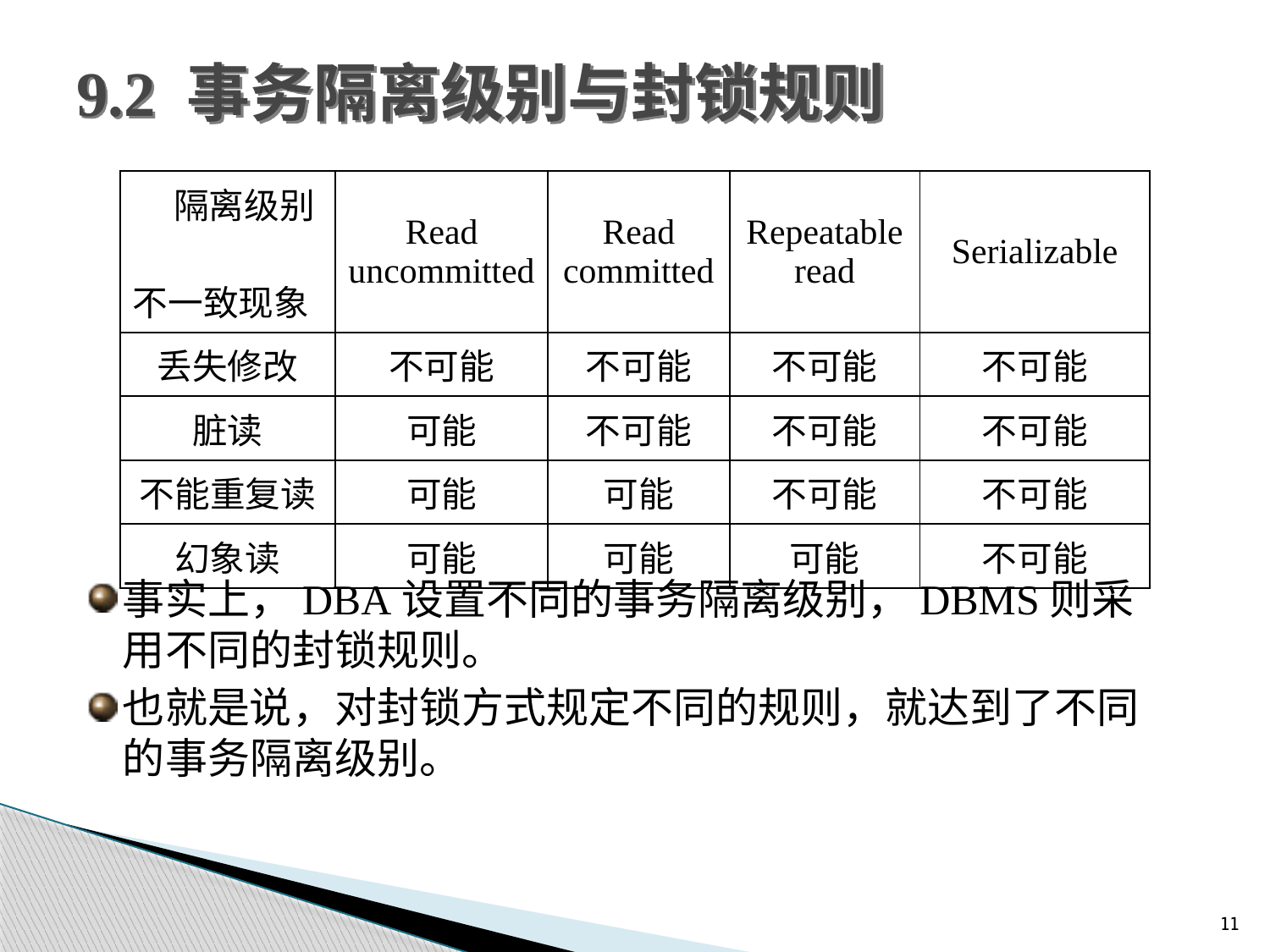

# 9.2 事务隔离级别与封锁规则
| 隔离级别 不一致现象 | Read uncommitted | Read committed | Repeatable read | Serializable |
| --- | --- | --- | --- | --- |
| 丢失修改 | 不可能 | 不可能 | 不可能 | 不可能 |
| 脏读 | 可能 | 不可能 | 不可能 | 不可能 |
| 不能重复读 | 可能 | 可能 | 不可能 | 不可能 |
| 幻象读 | 可能 | 可能 | 可能 | 不可能 |
事实上，DBA设置不同的事务隔离级别，DBMS则采用不同的封锁规则。
也就是说，对封锁方式规定不同的规则，就达到了不同的事务隔离级别。
11